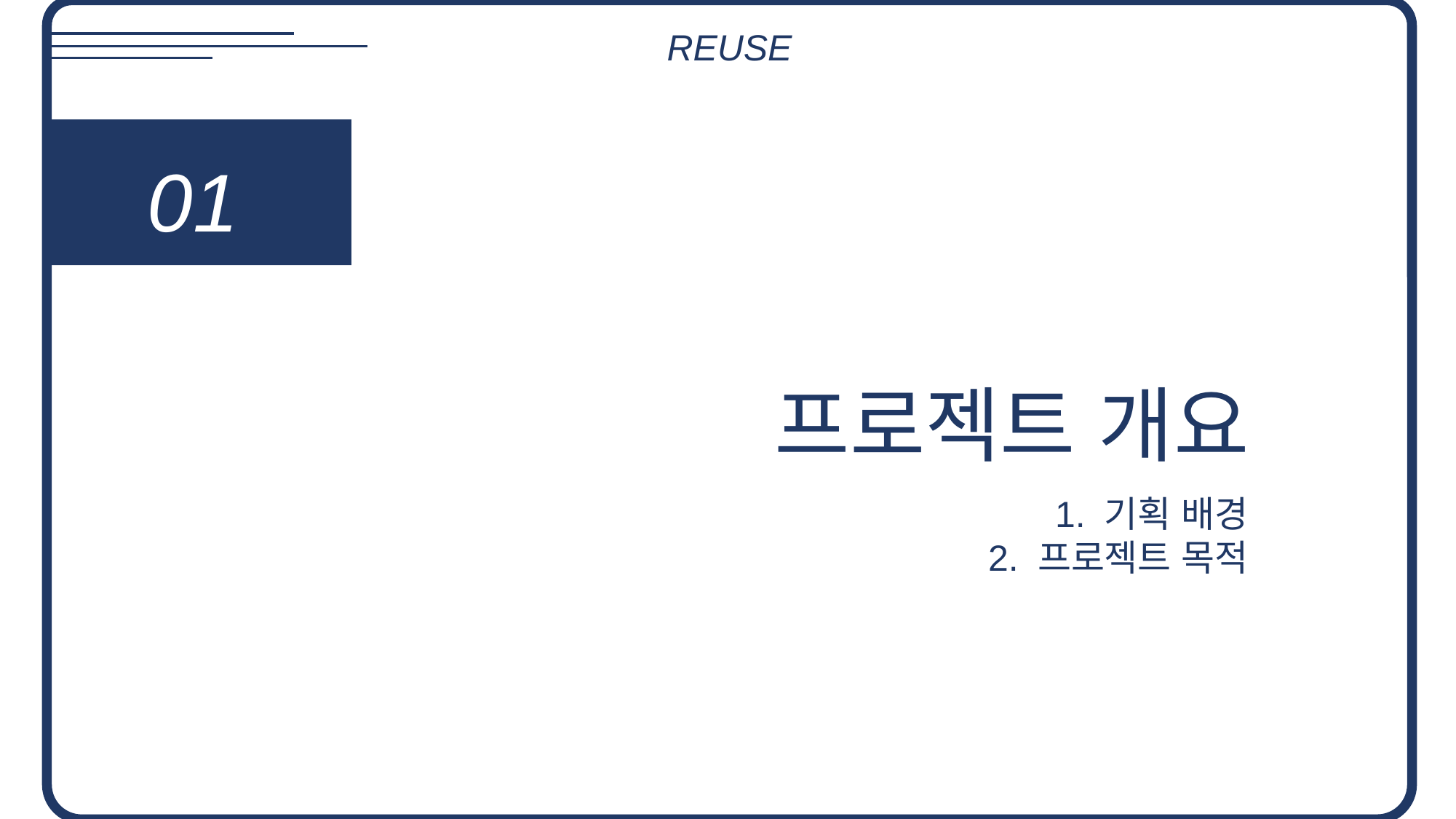

REUSE

01
프로젝트 개요
1. 기획 배경
2. 프로젝트 목적